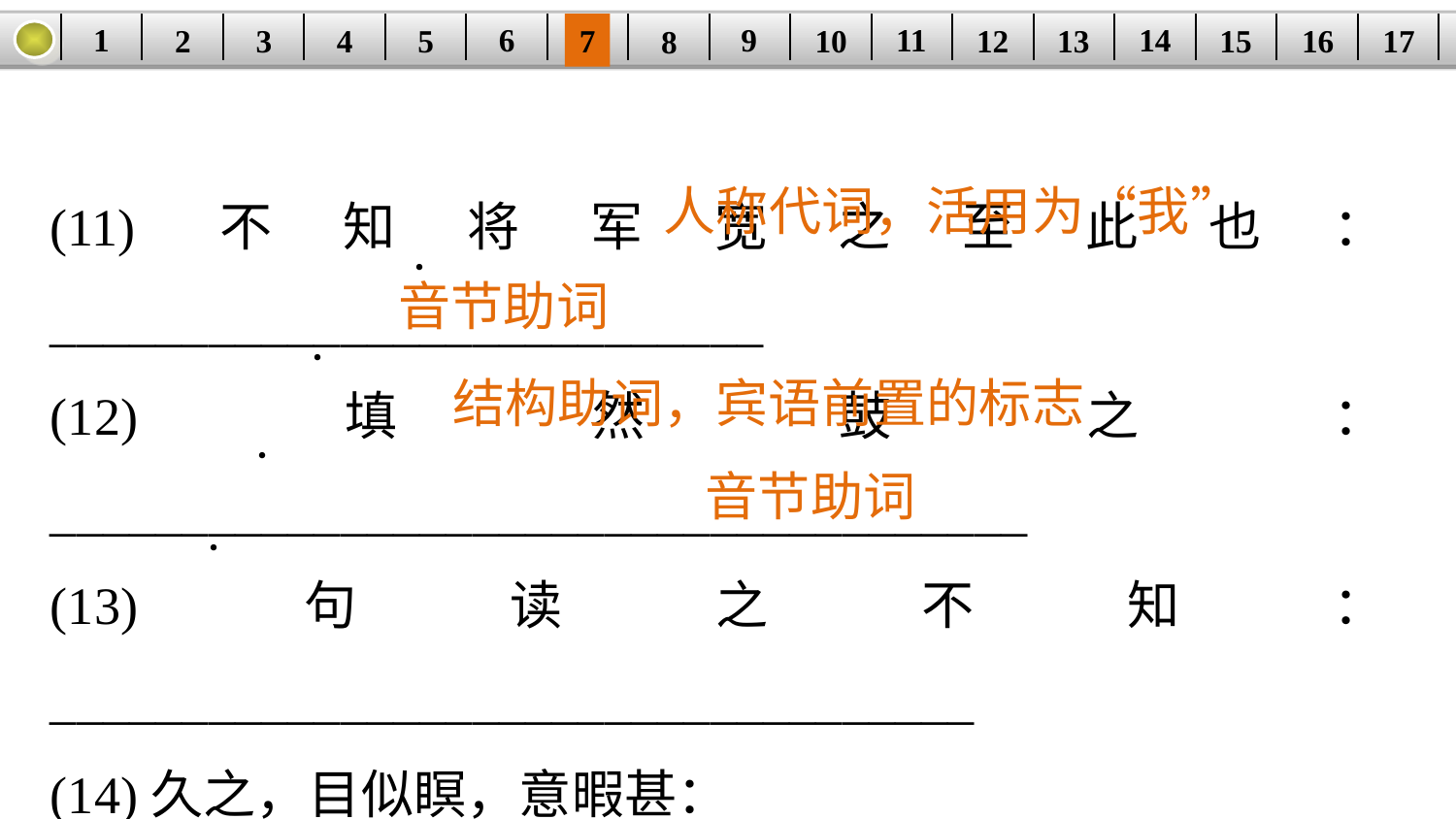

14
1
11
9
6
3
15
12
5
2
16
13
10
|  |  |  |  |  |  |  |  |  |  |  |  |  |  |  |  |  |
| --- | --- | --- | --- | --- | --- | --- | --- | --- | --- | --- | --- | --- | --- | --- | --- | --- |
7
4
17
8

(11)不知将军宽之至此也：___________________________
(12)填然鼓之：_____________________________________
(13)句读之不知：___________________________________
(14)久之，目似瞑，意暇甚：_________________________
人称代词，活用为“我”
·
音节助词
·
结构助词，宾语前置的标志
·
音节助词
·